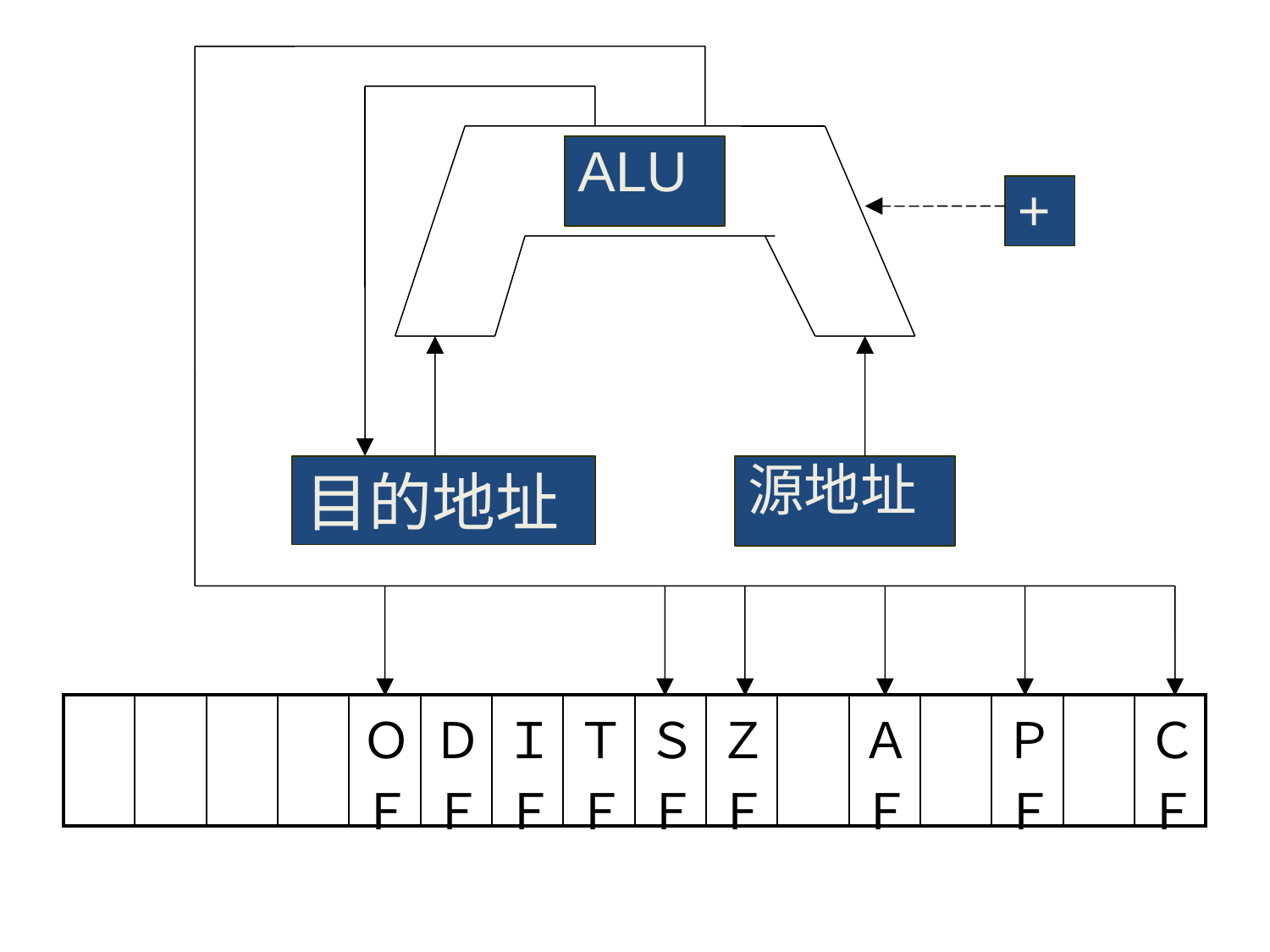

ALU
+

目的地址
源地址
|  |  |  |  | ＯＦ | ＤＦ | ＩＦ | ＴＦ | ＳＦ | ＺＦ |  | ＡＦ |  | ＰＦ |  | ＣＦ |
| --- | --- | --- | --- | --- | --- | --- | --- | --- | --- | --- | --- | --- | --- | --- | --- |